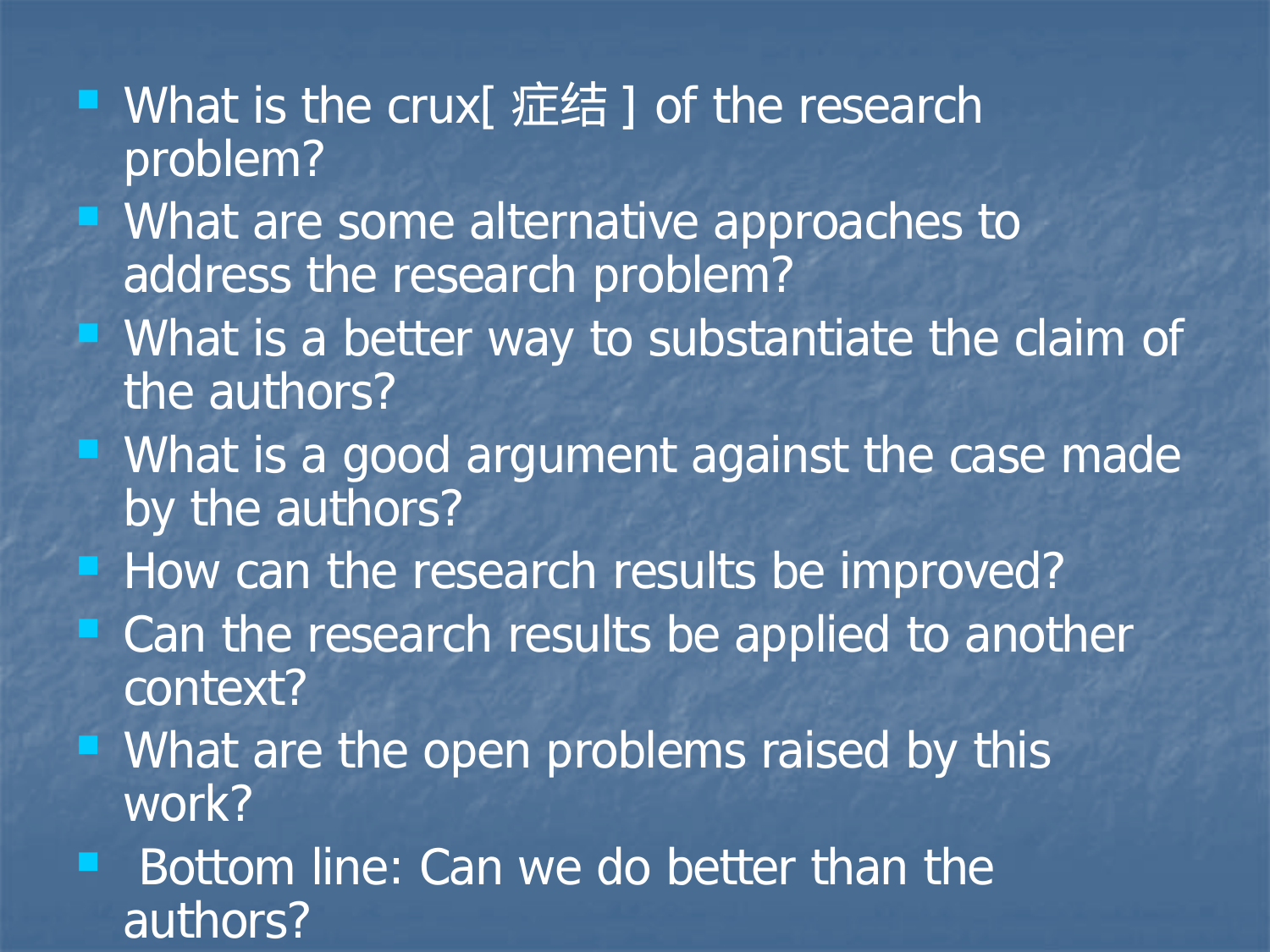

What is the crux[症结] of the research problem?
What are some alternative approaches to address the research problem?
What is a better way to substantiate the claim of the authors?
What is a good argument against the case made by the authors?
How can the research results be improved?
Can the research results be applied to another context?
What are the open problems raised by this work?
 Bottom line: Can we do better than the authors?